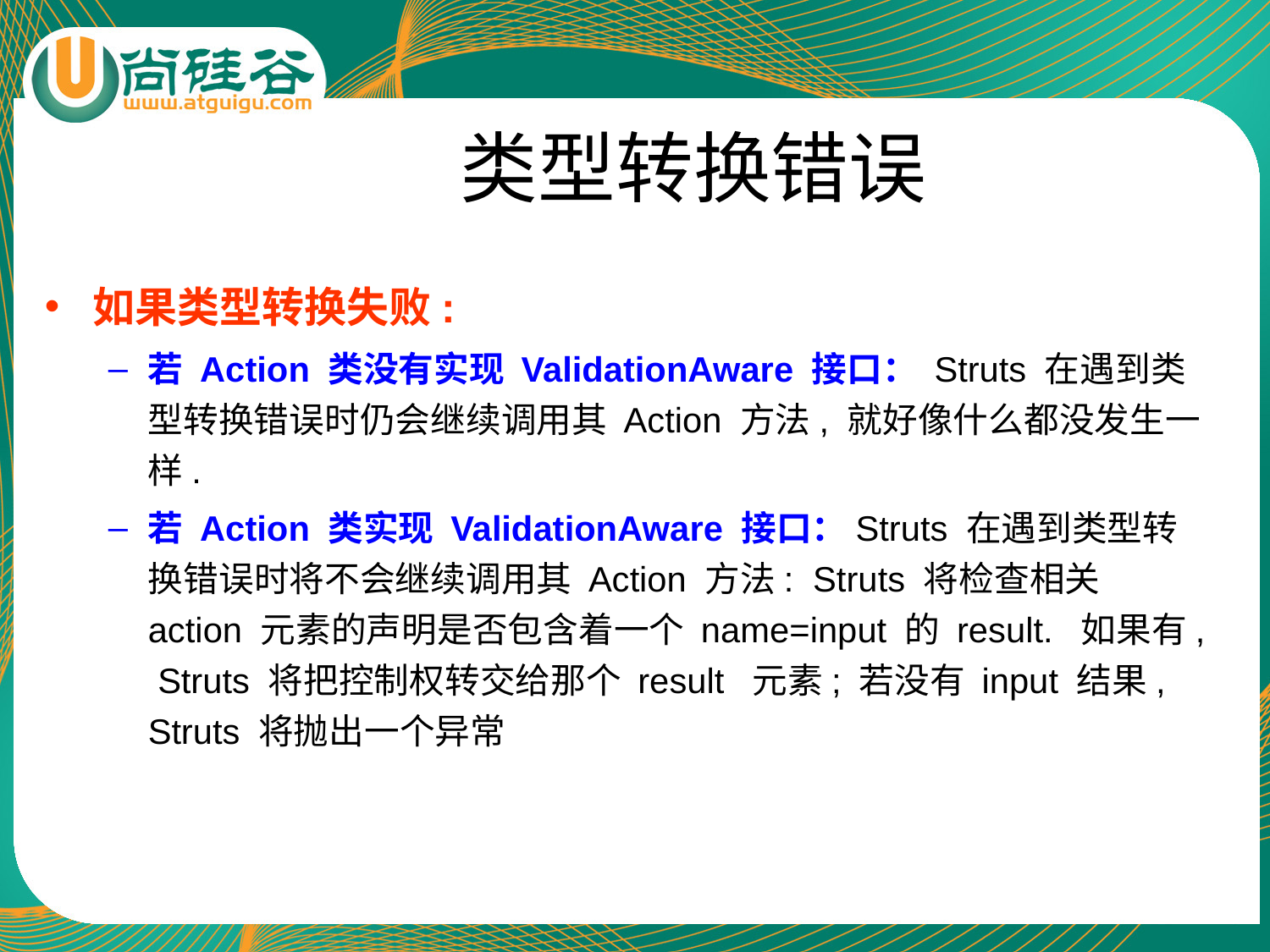

# 类型转换错误
如果类型转换失败:
若 Action 类没有实现 ValidationAware 接口： Struts 在遇到类型转换错误时仍会继续调用其 Action 方法, 就好像什么都没发生一样.
若 Action 类实现 ValidationAware 接口：Struts 在遇到类型转换错误时将不会继续调用其 Action 方法:  Struts 将检查相关 action 元素的声明是否包含着一个 name=input 的 result.  如果有, Struts 将把控制权转交给那个 result  元素; 若没有 input 结果, Struts 将抛出一个异常